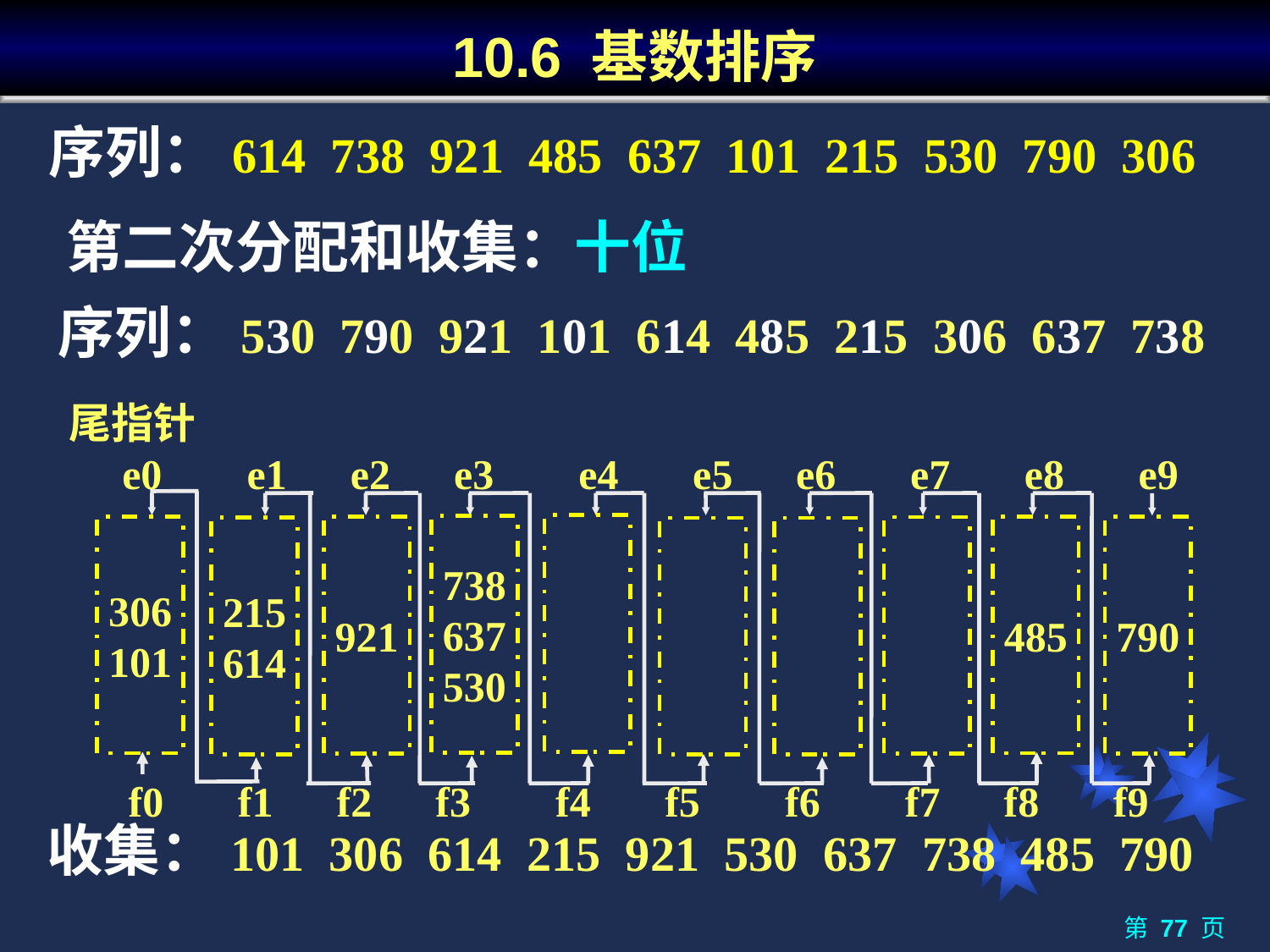

# 10.6 基数排序
序列：614  738  921  485  637  101  215  530  790  306
第二次分配和收集：十位
序列：530  790  921  101  614  485  215  306  637  738
尾指针
     e0        e1      e2      e3        e4       e5      e6       e7       e8       e9

738
637
530
306
101
485
921
790

215
614

      f0       f1      f2      f3        f4       f5        f6        f7      f8       f9

收集：101  306  614  215  921  530  637  738  485  790
第 77 页